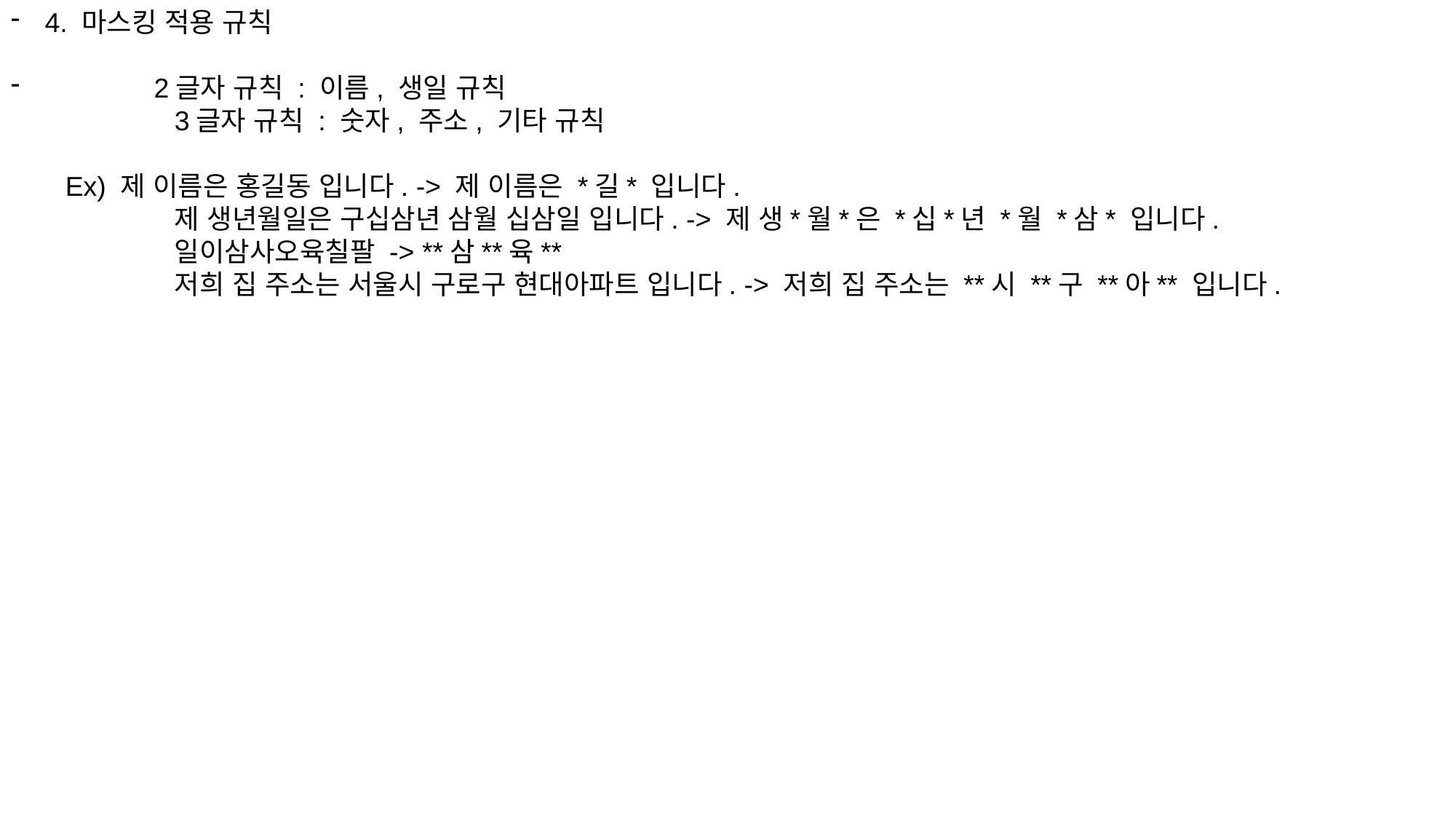

4. 마스킹 적용 규칙

	2글자 규칙 : 이름, 생일 규칙
	3글자 규칙 : 숫자, 주소, 기타 규칙

Ex) 제 이름은 홍길동 입니다. -> 제 이름은 *길* 입니다.
	제 생년월일은 구십삼년 삼월 십삼일 입니다. -> 제 생*월*은 *십*년 *월 *삼* 입니다.
	일이삼사오육칠팔 -> **삼**육**
	저희 집 주소는 서울시 구로구 현대아파트 입니다. -> 저희 집 주소는 **시 **구 **아** 입니다.